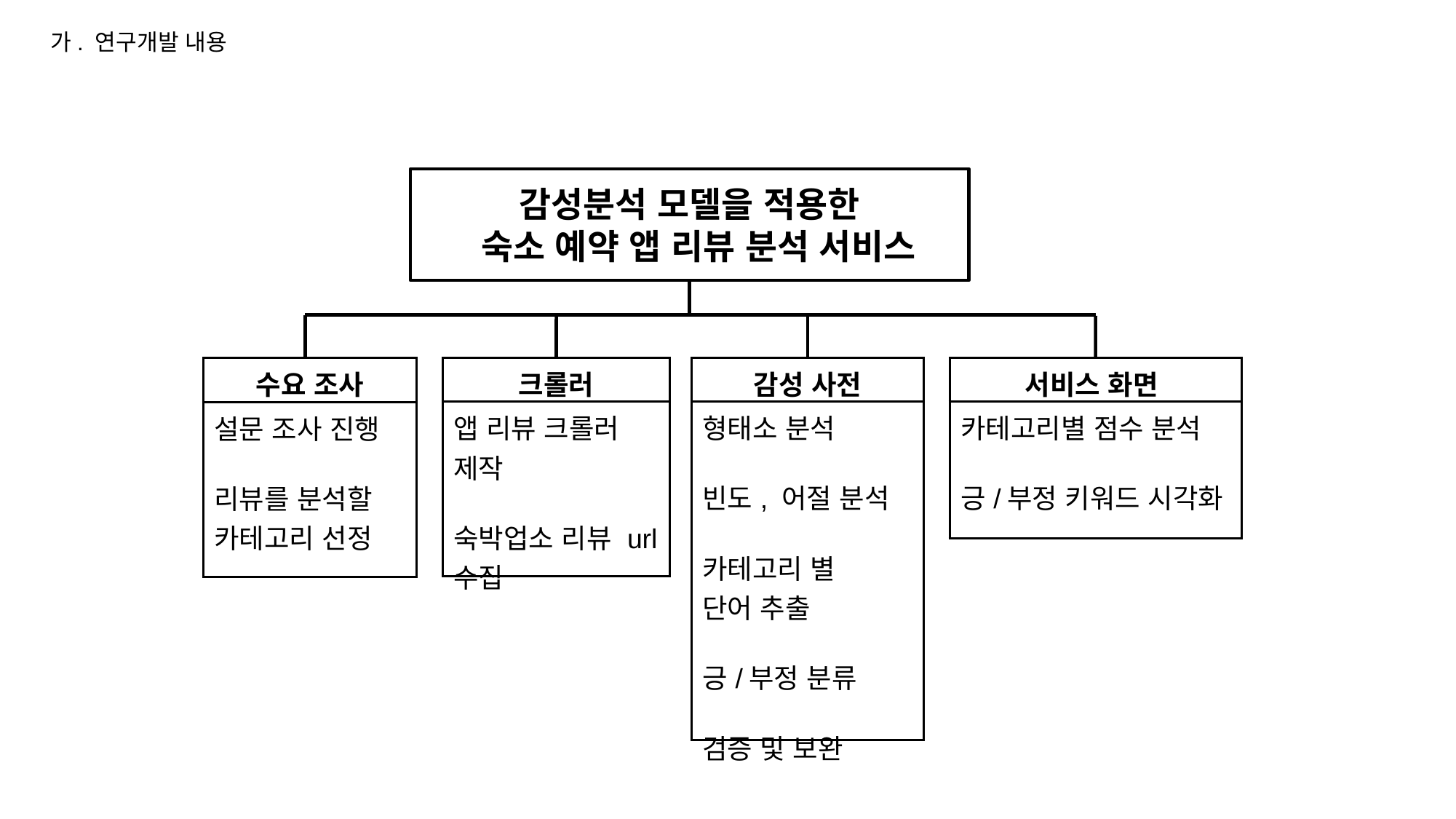

가. 연구개발 내용
감성분석 모델을 적용한
 숙소 예약 앱 리뷰 분석 서비스
| 크롤러 |
| --- |
| 앱 리뷰 크롤러 제작 숙박업소 리뷰 url 수집 |
| 감성 사전 |
| --- |
| 형태소 분석 빈도, 어절 분석 카테고리 별 단어 추출 긍/부정 분류 검증 및 보완 |
| 서비스 화면 |
| --- |
| 카테고리별 점수 분석 긍/부정 키워드 시각화 |
| 수요 조사 |
| --- |
| 설문 조사 진행 리뷰를 분석할 카테고리 선정 |